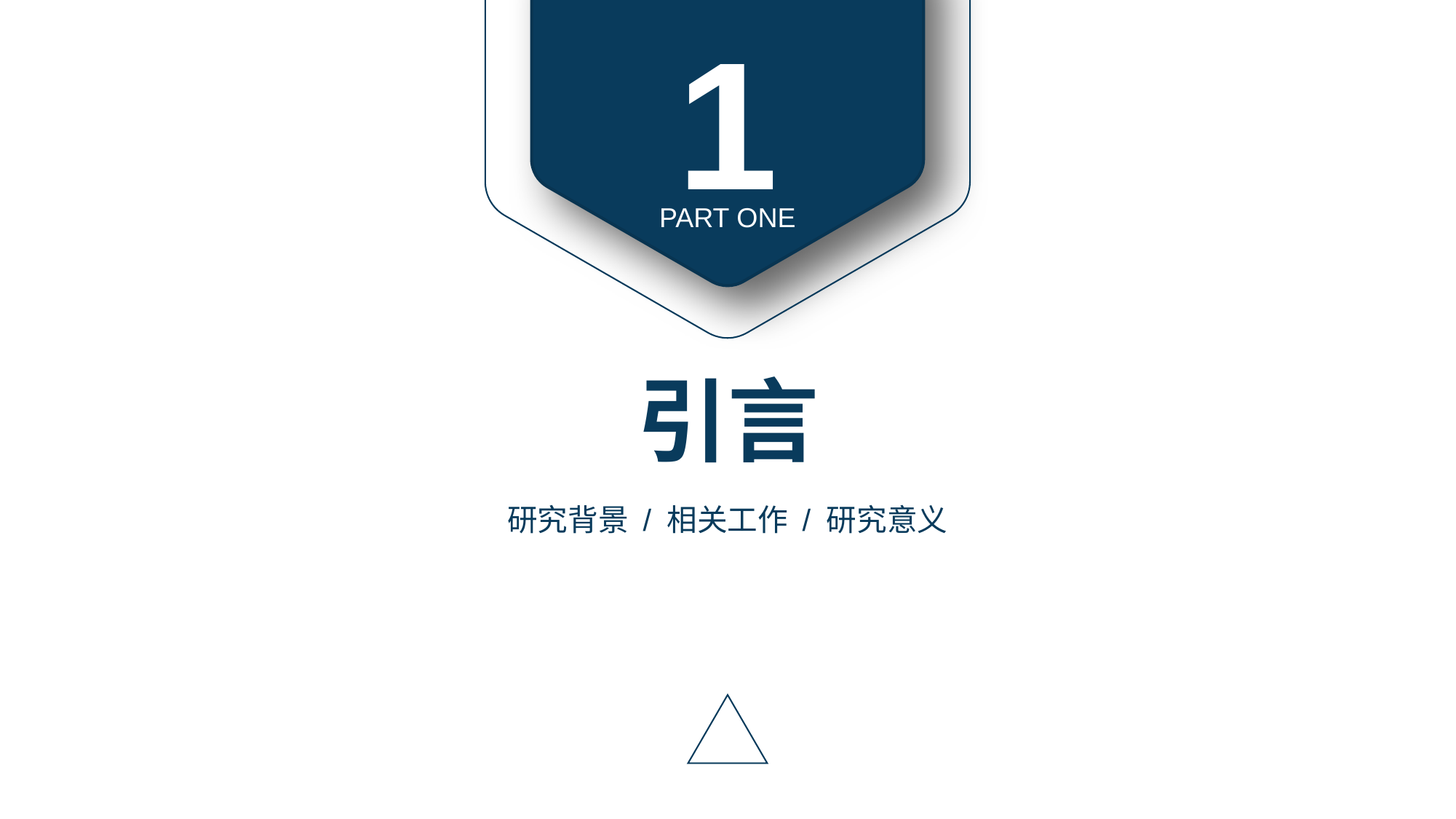

1
PART ONE
引言
研究背景 / 相关工作 / 研究意义